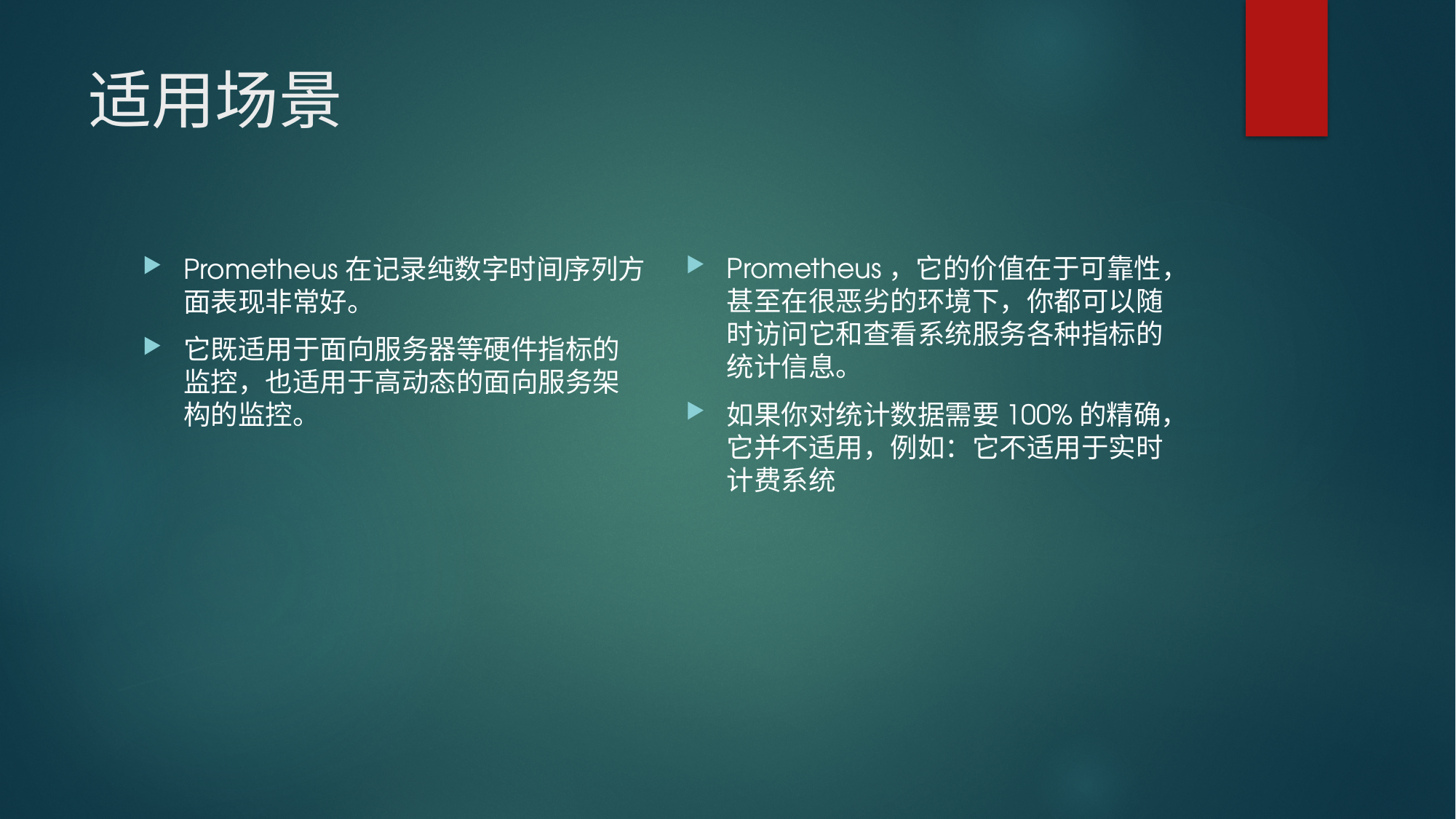

# 适用场景
Prometheus，它的价值在于可靠性，甚至在很恶劣的环境下，你都可以随时访问它和查看系统服务各种指标的统计信息。
如果你对统计数据需要100%的精确，它并不适用，例如：它不适用于实时计费系统

Prometheus在记录纯数字时间序列方面表现非常好。
它既适用于面向服务器等硬件指标的监控，也适用于高动态的面向服务架构的监控。